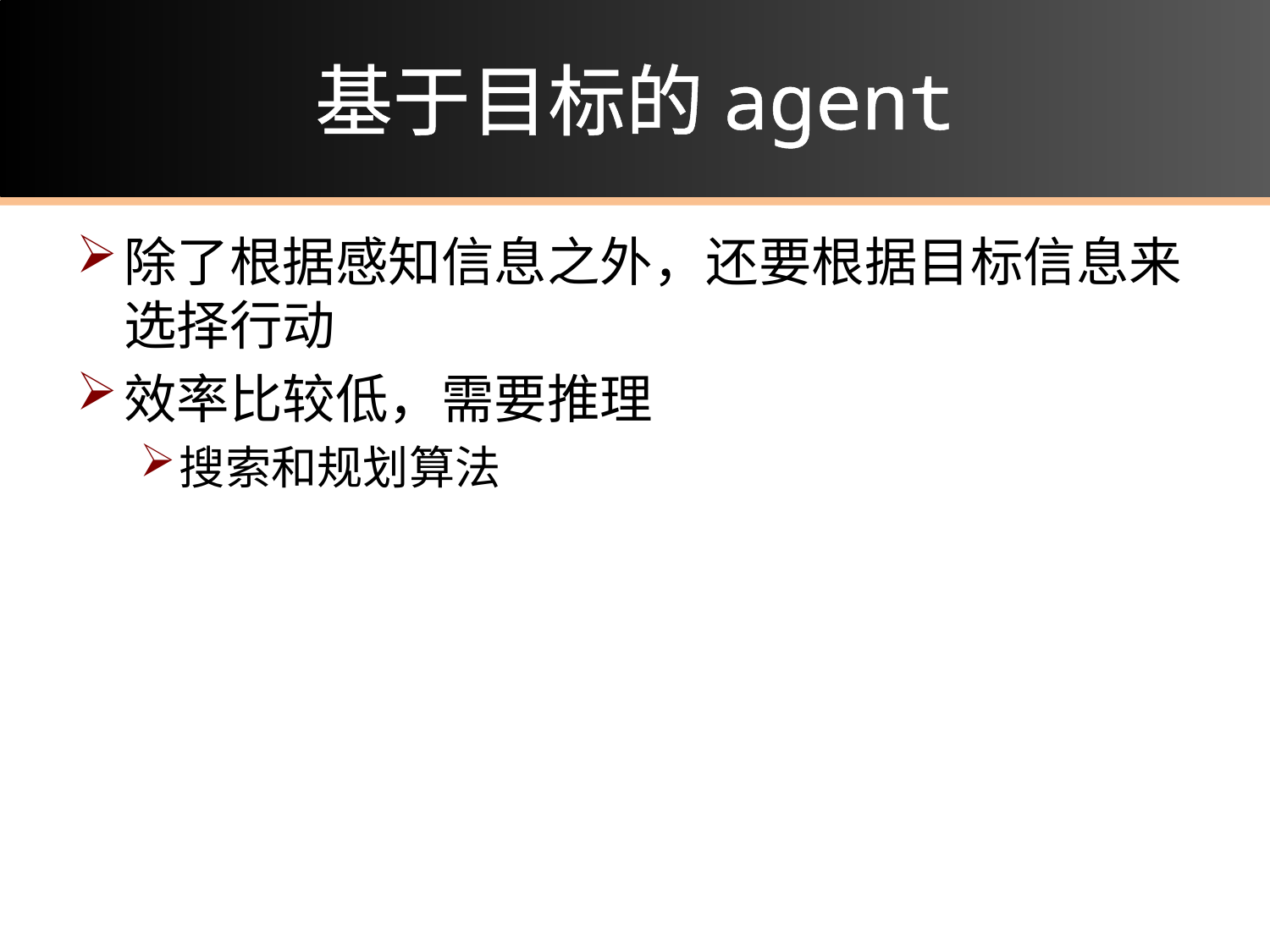

# 基于目标的agent
除了根据感知信息之外，还要根据目标信息来选择行动
效率比较低，需要推理
搜索和规划算法